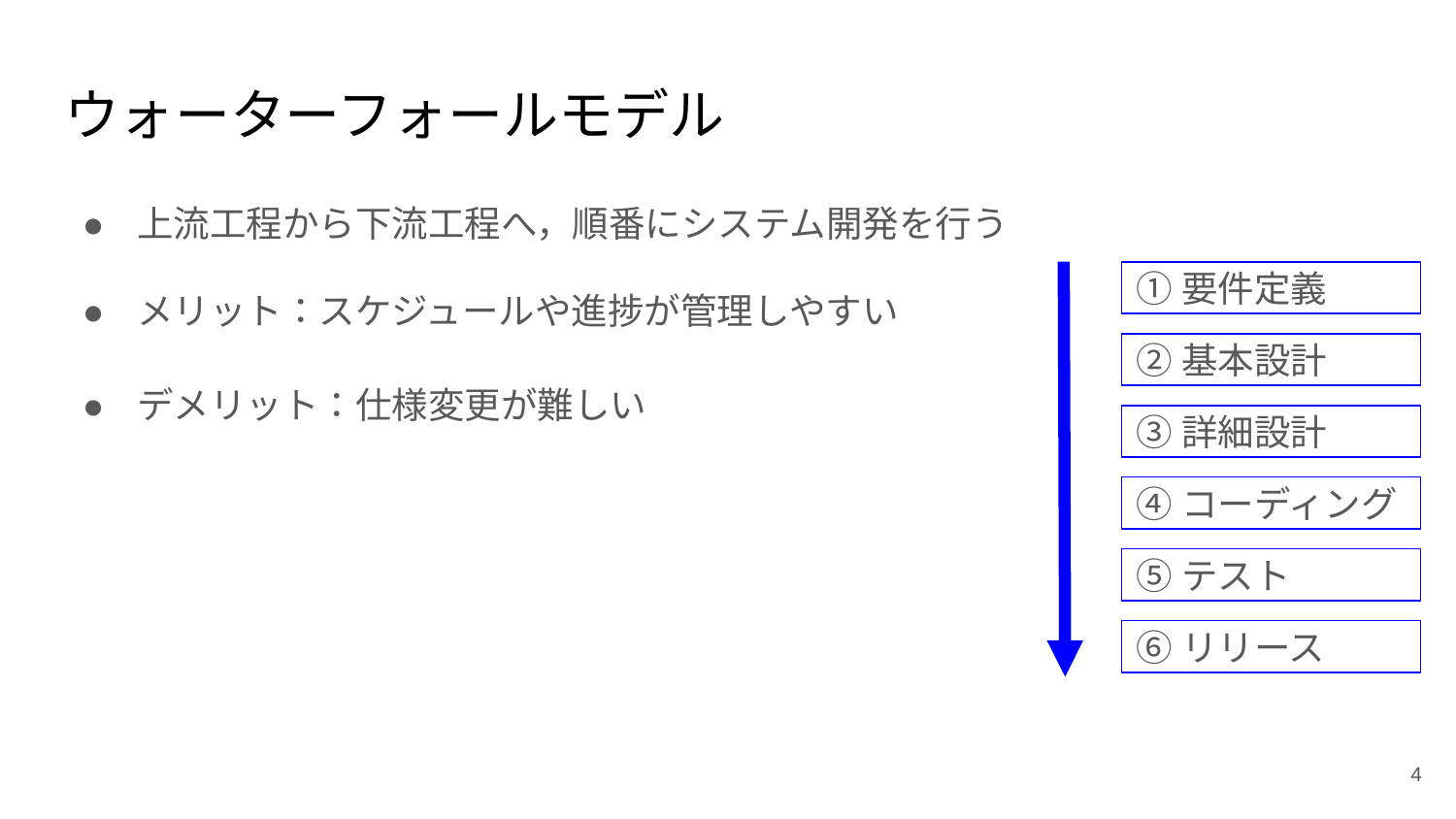

# ウォーターフォールモデル
上流工程から下流工程へ，順番にシステム開発を行う
メリット：スケジュールや進捗が管理しやすい
デメリット：仕様変更が難しい
①要件定義
②基本設計
③詳細設計
④コーディング
⑤テスト
⑥リリース
4